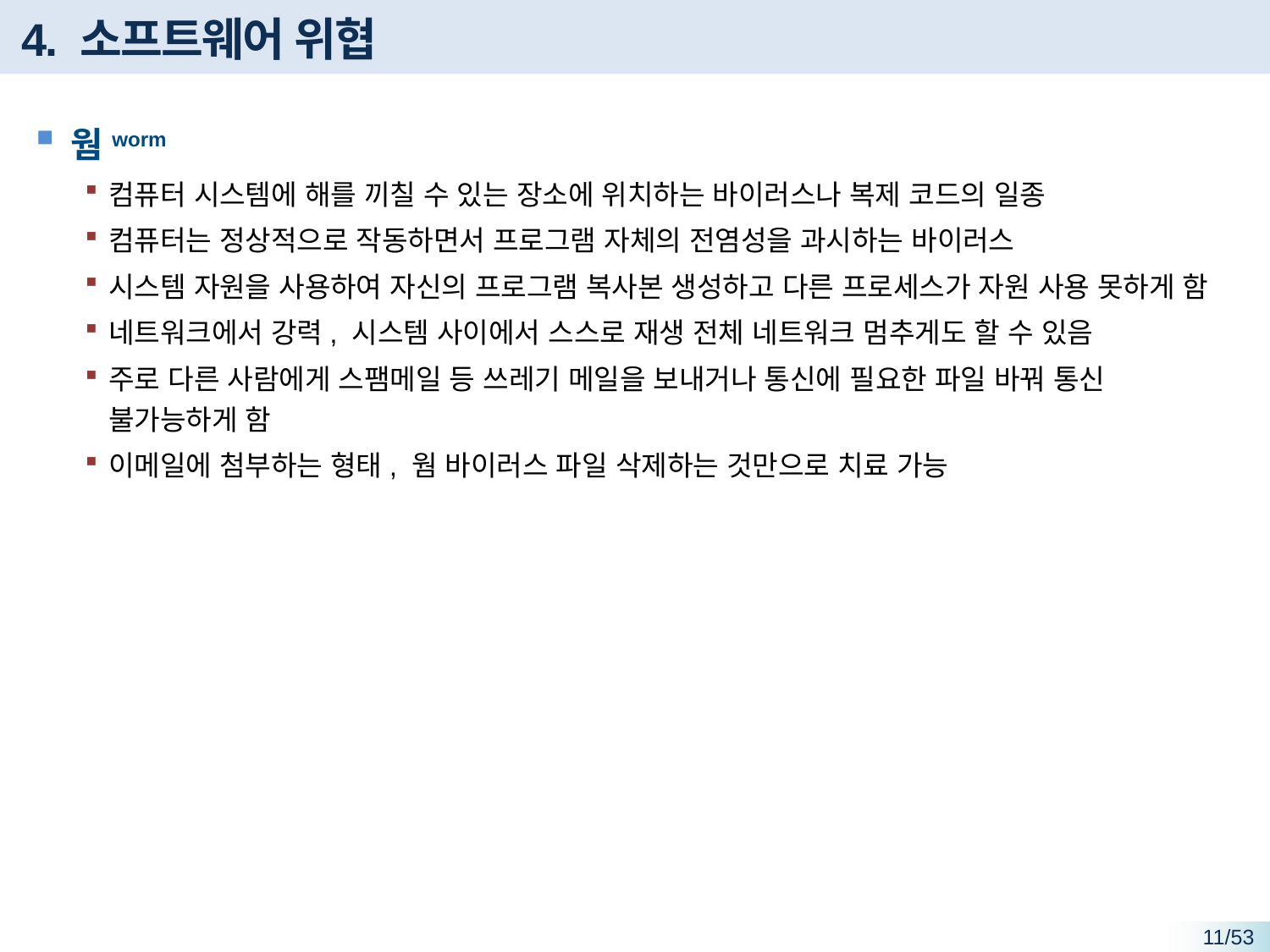

# 4. 소프트웨어 위협
웜worm
컴퓨터 시스템에 해를 끼칠 수 있는 장소에 위치하는 바이러스나 복제 코드의 일종
컴퓨터는 정상적으로 작동하면서 프로그램 자체의 전염성을 과시하는 바이러스
시스템 자원을 사용하여 자신의 프로그램 복사본 생성하고 다른 프로세스가 자원 사용 못하게 함
네트워크에서 강력, 시스템 사이에서 스스로 재생 전체 네트워크 멈추게도 할 수 있음
주로 다른 사람에게 스팸메일 등 쓰레기 메일을 보내거나 통신에 필요한 파일 바꿔 통신 불가능하게 함
이메일에 첨부하는 형태, 웜 바이러스 파일 삭제하는 것만으로 치료 가능